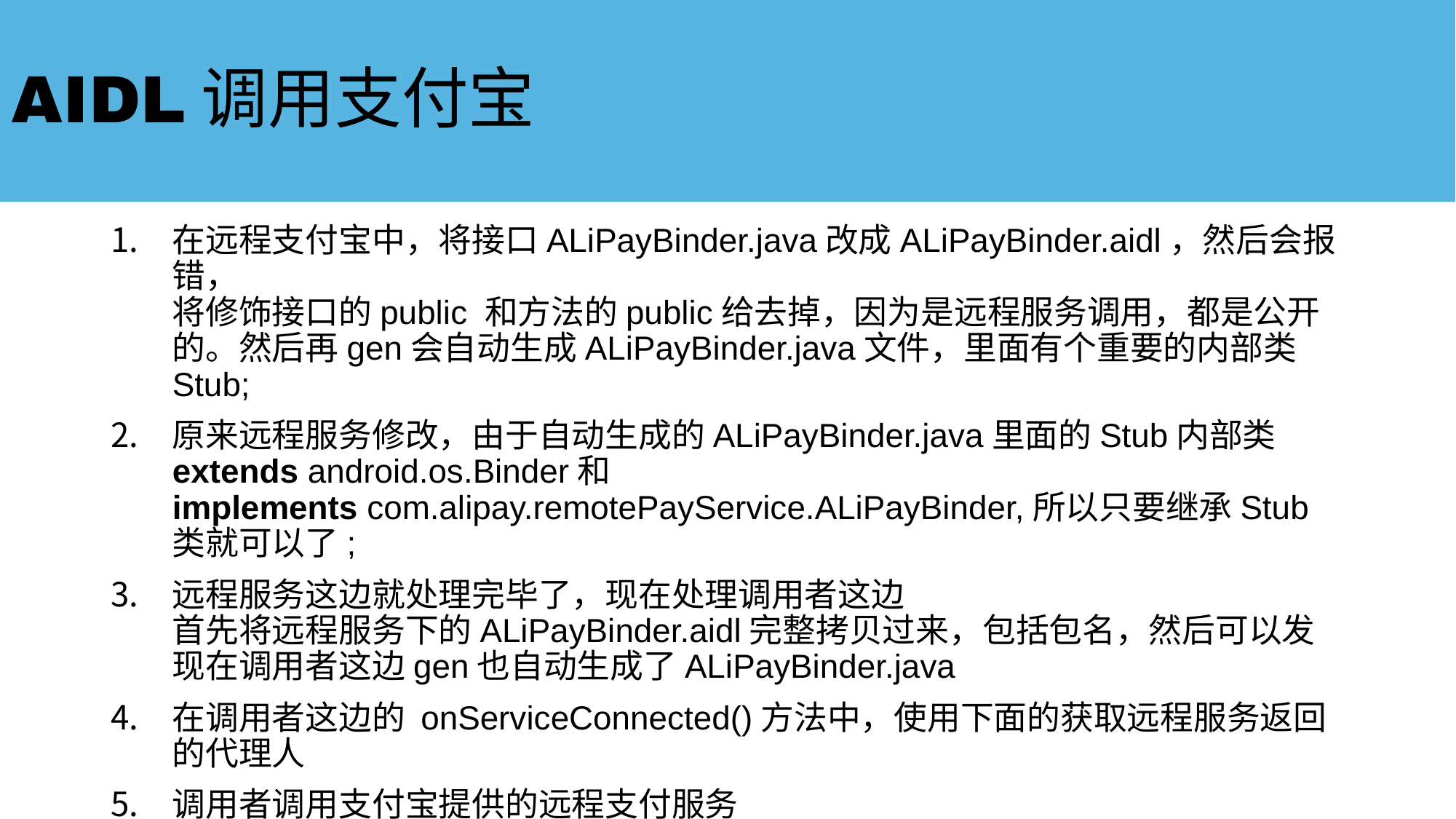

# AIDL调用支付宝
在远程支付宝中，将接口ALiPayBinder.java改成ALiPayBinder.aidl，然后会报错，
将修饰接口的public 和方法的public给去掉，因为是远程服务调用，都是公开的。然后再gen会自动生成ALiPayBinder.java文件，里面有个重要的内部类Stub;
原来远程服务修改，由于自动生成的ALiPayBinder.java里面的Stub内部类extends android.os.Binder和implements com.alipay.remotePayService.ALiPayBinder,所以只要继承Stub类就可以了;
远程服务这边就处理完毕了，现在处理调用者这边
首先将远程服务下的ALiPayBinder.aidl完整拷贝过来，包括包名，然后可以发现在调用者这边gen也自动生成了ALiPayBinder.java
在调用者这边的 onServiceConnected()方法中，使用下面的获取远程服务返回的代理人
调用者调用支付宝提供的远程支付服务